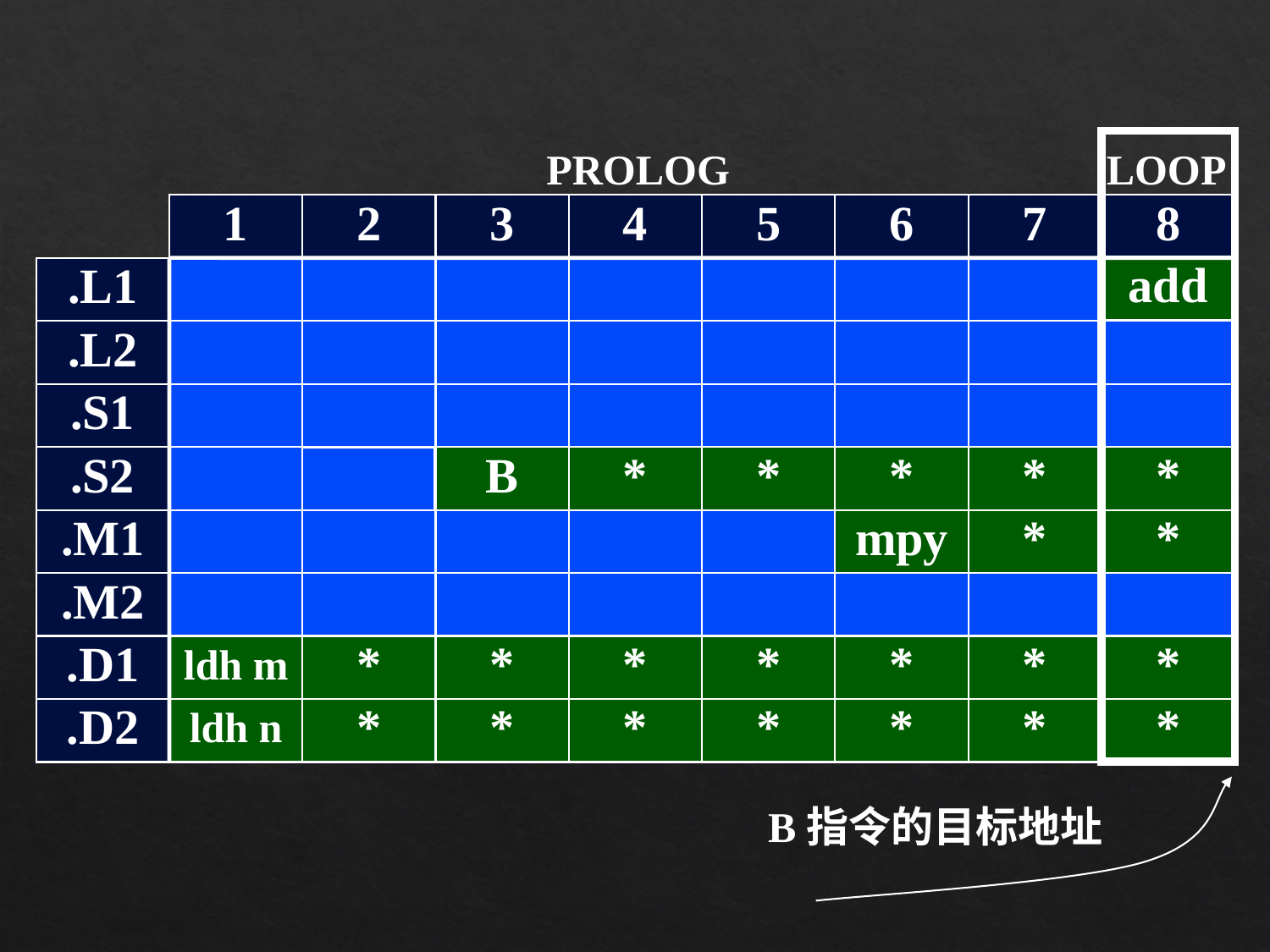

PROLOG
LOOP
1
2
3
4
5
6
7
8

.L1

.L2

.S1

.S2

.M1

.M2

.D1

.D2
add
B
*
*
*
*
*
mpy
*
*
ldh m
*
*
*
*
*
*
*
ldh n
*
*
*
*
*
*
*

B指令的目标地址